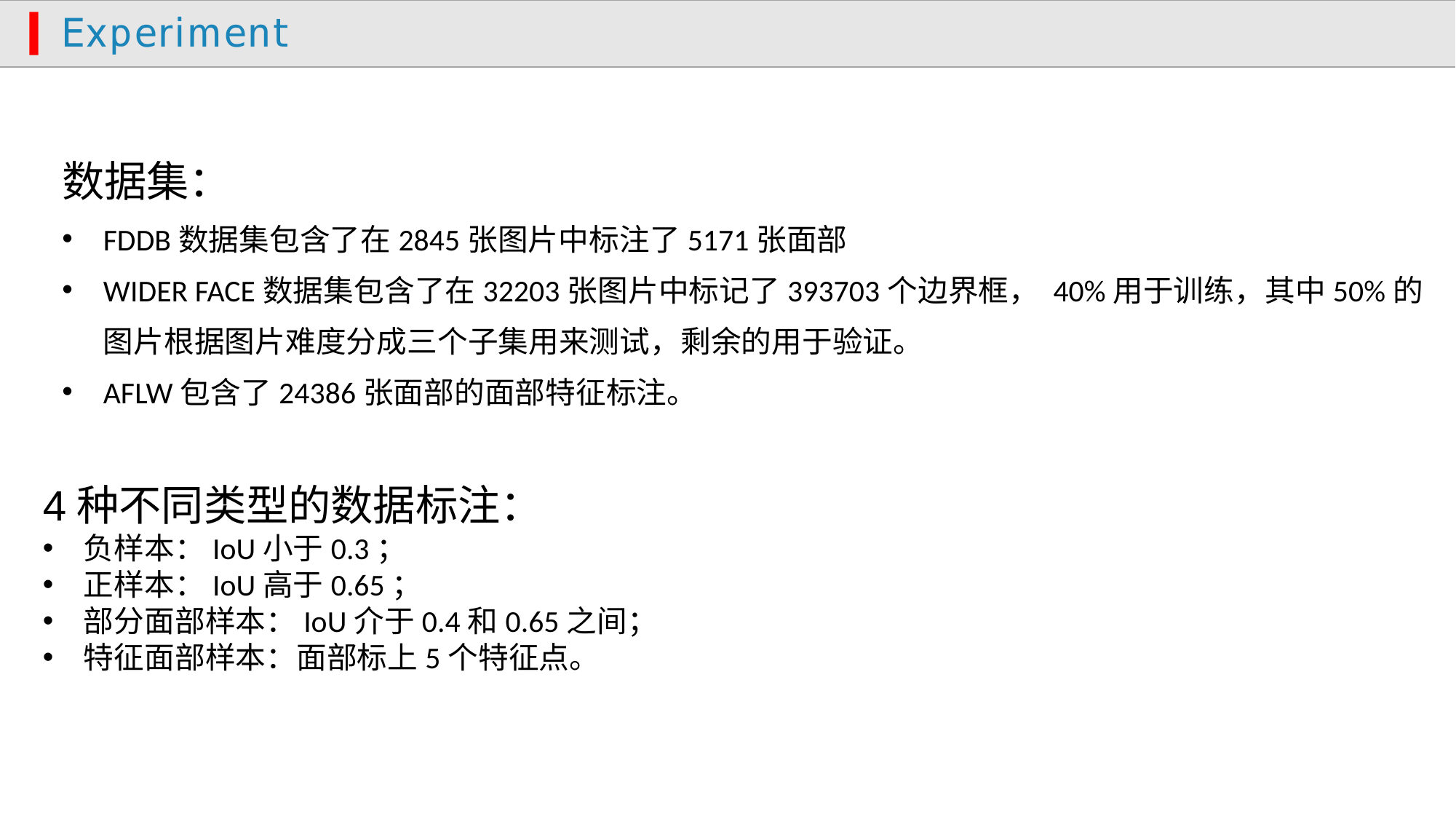

Experiment

数据集：
FDDB数据集包含了在2845张图片中标注了5171张面部
WIDER FACE数据集包含了在32203张图片中标记了393703个边界框， 40%用于训练，其中50%的图片根据图片难度分成三个子集用来测试，剩余的用于验证。
AFLW包含了24386张面部的面部特征标注。
4种不同类型的数据标注：
负样本：IoU小于0.3；
正样本：IoU高于0.65；
部分面部样本：IoU介于0.4和0.65之间；
特征面部样本：面部标上5个特征点。